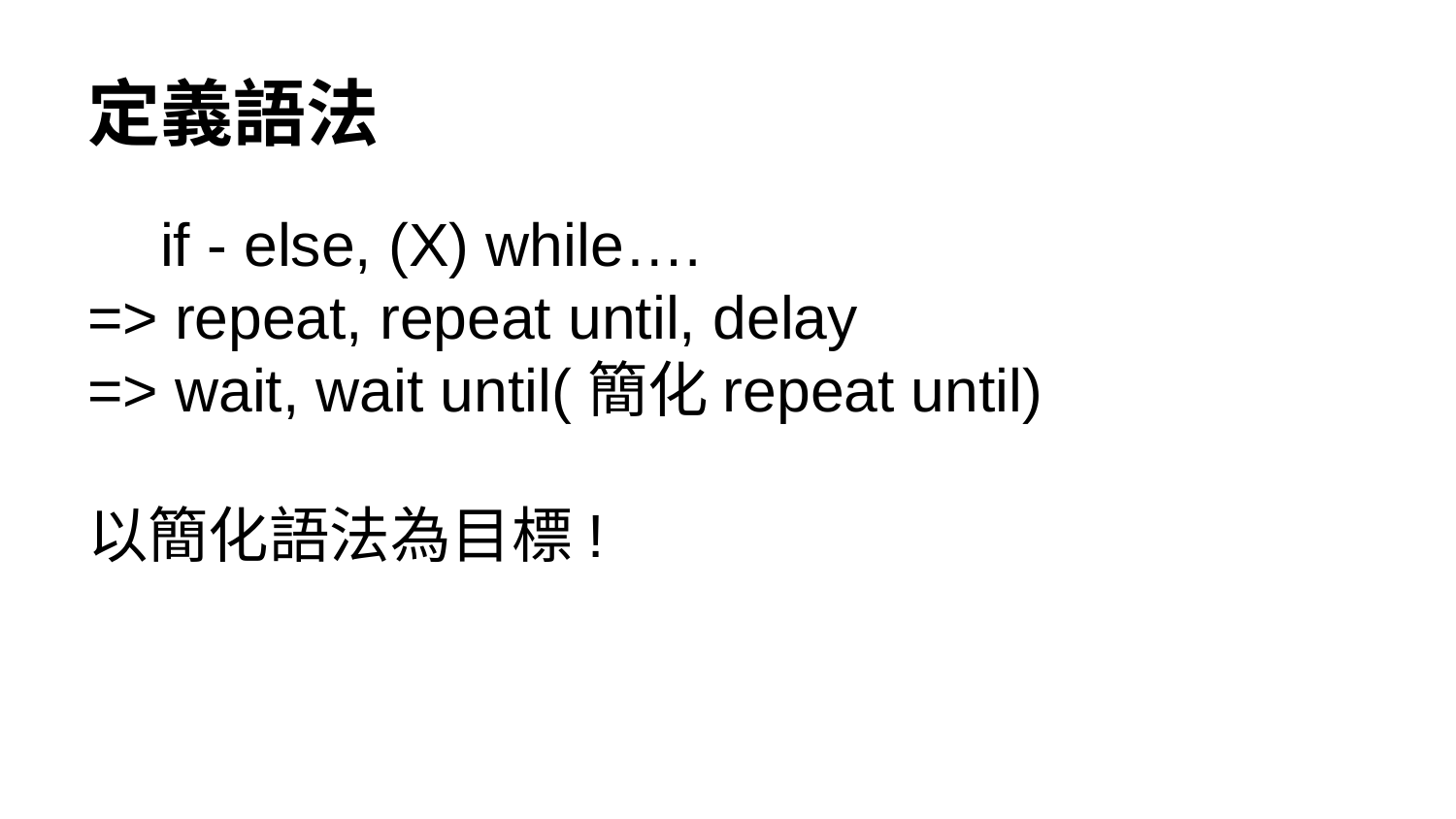

# 定義語法
if - else, (X) while….
=> repeat, repeat until, delay
=> wait, wait until(簡化repeat until)

以簡化語法為目標!